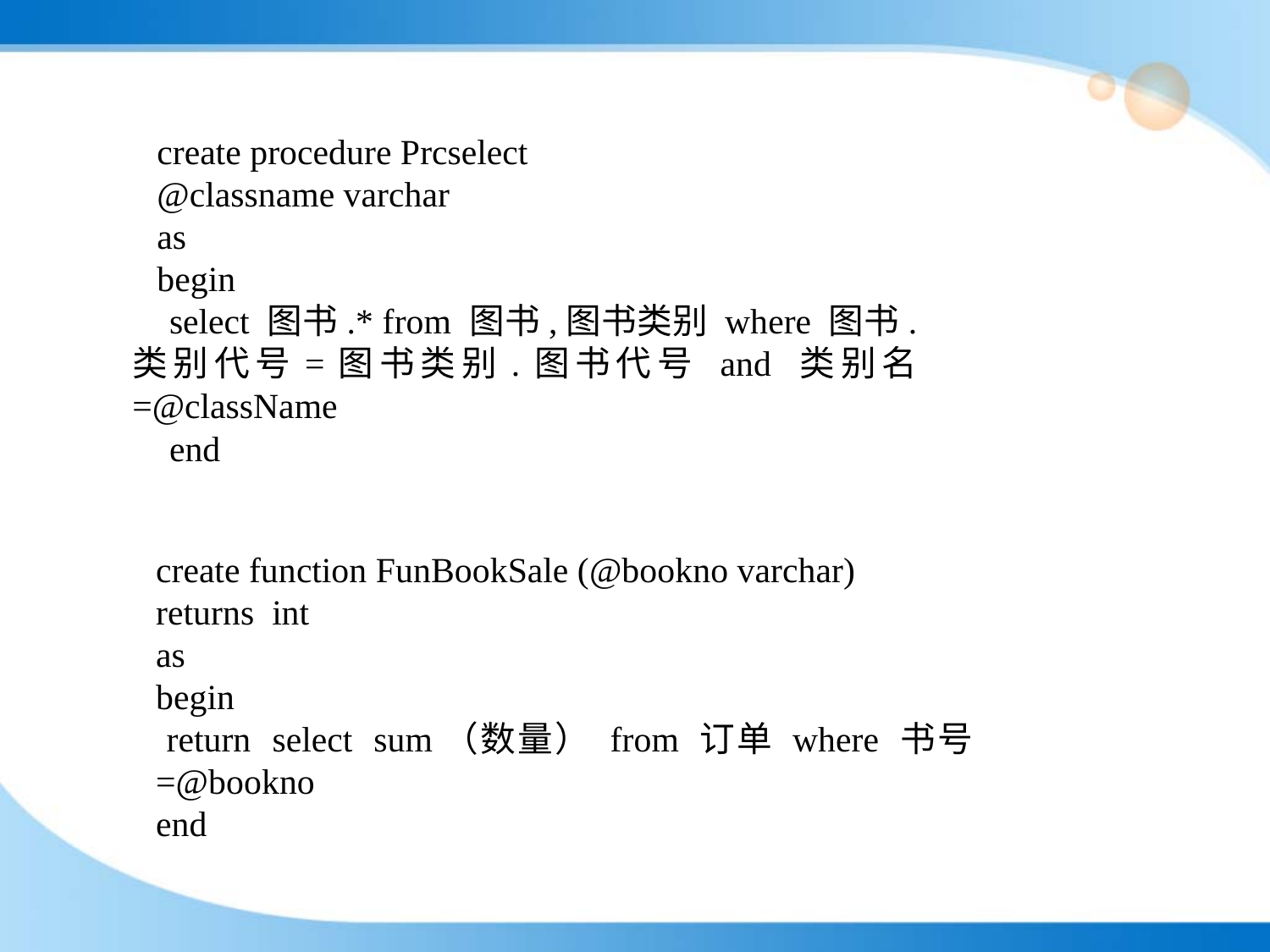

create procedure Prcselect
@classname varchar
as
begin
select 图书.* from 图书,图书类别 where 图书.类别代号=图书类别.图书代号 and 类别名=@className
end
create function FunBookSale (@bookno varchar)
returns  int
as
begin
 return  select  sum（数量） from 订单 where 书号=@bookno
end